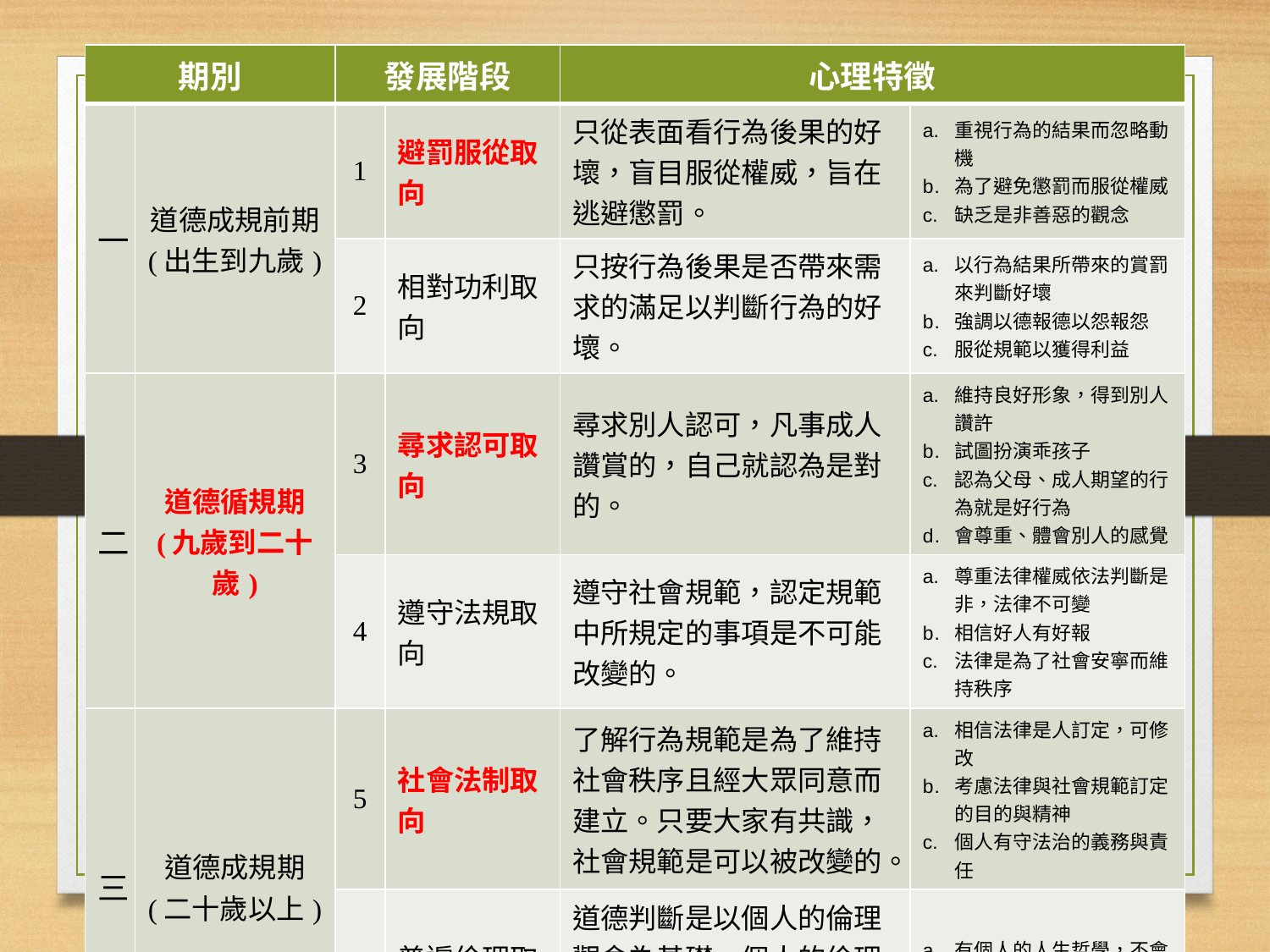

| 期別 |  | 發展階段 |  | 心理特徵 |  |
| --- | --- | --- | --- | --- | --- |
| 一 | 道德成規前期 (出生到九歲) | 1 | 避罰服從取向 | 只從表面看行為後果的好壞，盲目服從權威，旨在逃避懲罰。 | 重視行為的結果而忽略動機 為了避免懲罰而服從權威 缺乏是非善惡的觀念 |
|  |  | 2 | 相對功利取向 | 只按行為後果是否帶來需求的滿足以判斷行為的好壞。 | 以行為結果所帶來的賞罰來判斷好壞 強調以德報德以怨報怨 服從規範以獲得利益 |
| 二 | 道德循規期 (九歲到二十歲) | 3 | 尋求認可取向 | 尋求別人認可，凡事成人讚賞的，自己就認為是對的。 | 維持良好形象，得到別人讚許 試圖扮演乖孩子 認為父母、成人期望的行為就是好行為 會尊重、體會別人的感覺 |
|  |  | 4 | 遵守法規取向 | 遵守社會規範，認定規範中所規定的事項是不可能改變的。 | 尊重法律權威依法判斷是非，法律不可變 相信好人有好報 法律是為了社會安寧而維持秩序 |
| 三 | 道德成規期 (二十歲以上) | 5 | 社會法制取向 | 了解行為規範是為了維持社會秩序且經大眾同意而建立。只要大家有共識，社會規範是可以被改變的。 | 相信法律是人訂定，可修改 考慮法律與社會規範訂定的目的與精神 個人有守法治的義務與責任 |
|  |  | 6 | 普遍倫理取向 | 道德判斷是以個人的倫理觀念為基礎。個人的倫理觀念用於判斷是非時，具有一致性與普遍性。 | 有個人的人生哲學，不會受外力影響 依照良心來行事 |
#